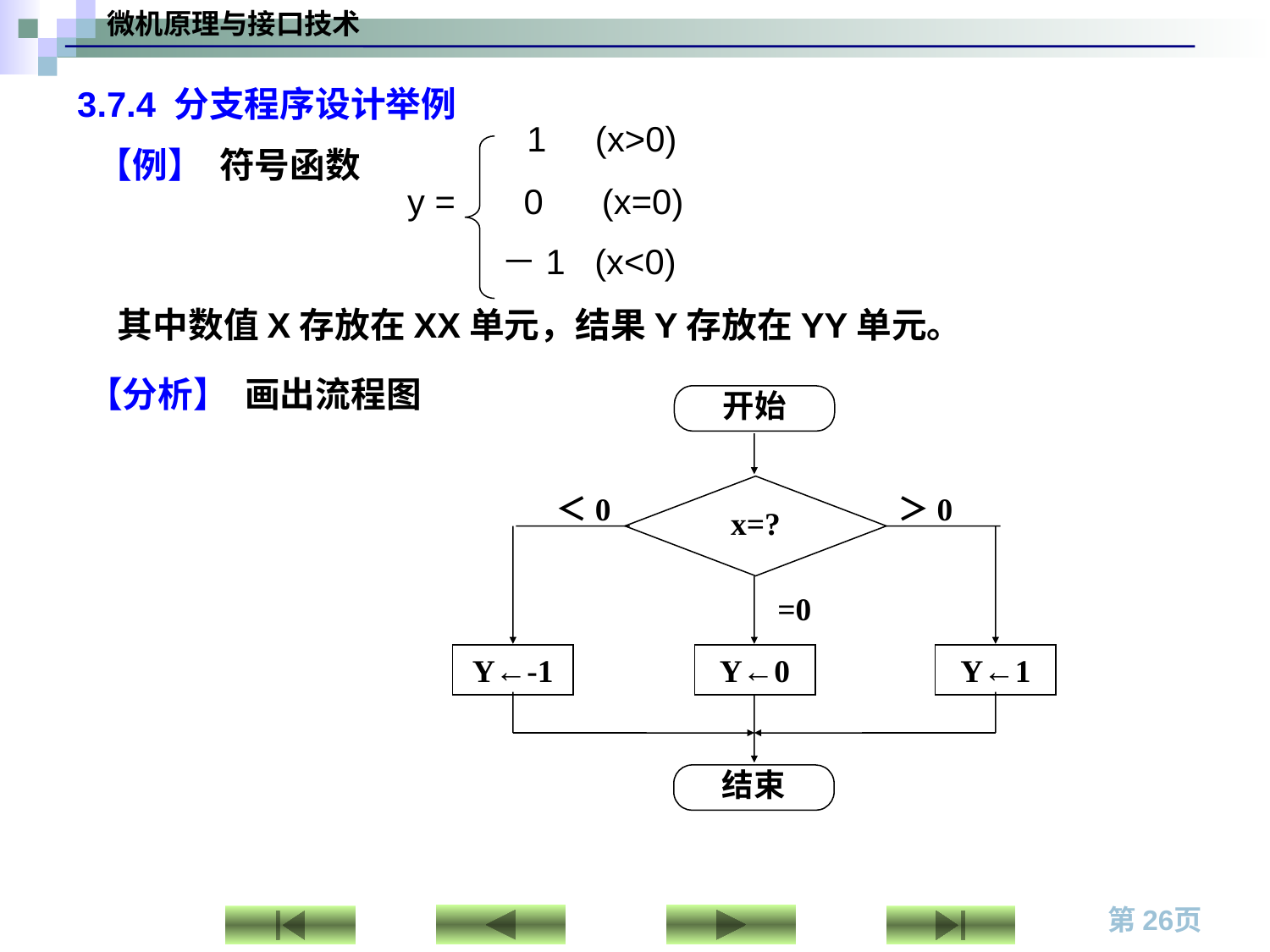

3.7.4 分支程序设计举例
            1     (x>0)
y =       0      (x=0)
           －1   (x<0)

【例】  符号函数
其中数值X存放在XX单元，结果Y存放在YY单元。
【分析】  画出流程图
开始

x=?
＜0
＞0

=0
Y←-1
Y←0
Y←1

结束